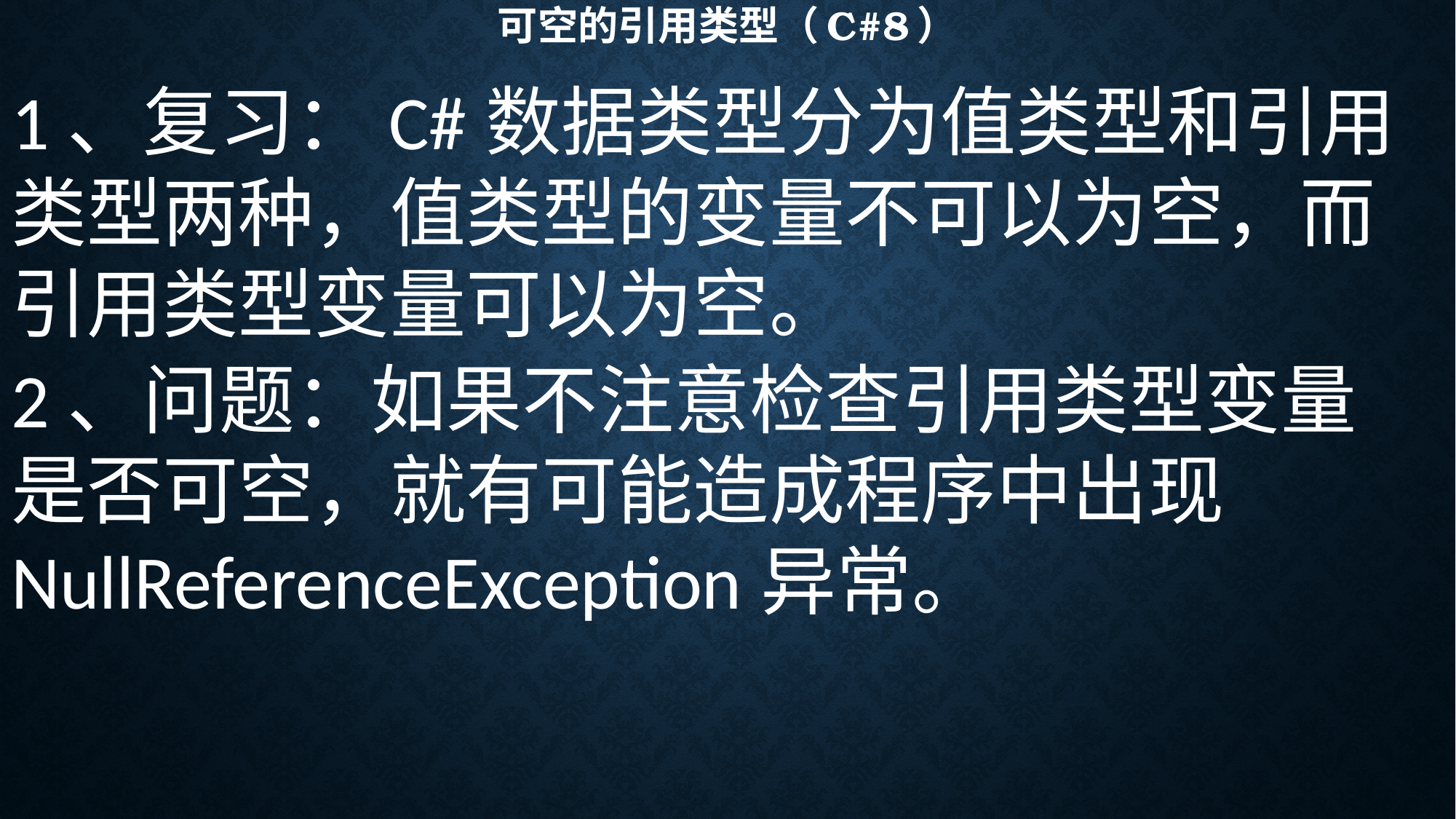

# 可空的引用类型（C#8）
1、复习：C#数据类型分为值类型和引用类型两种，值类型的变量不可以为空，而引用类型变量可以为空。
2、问题：如果不注意检查引用类型变量是否可空，就有可能造成程序中出现NullReferenceException异常。